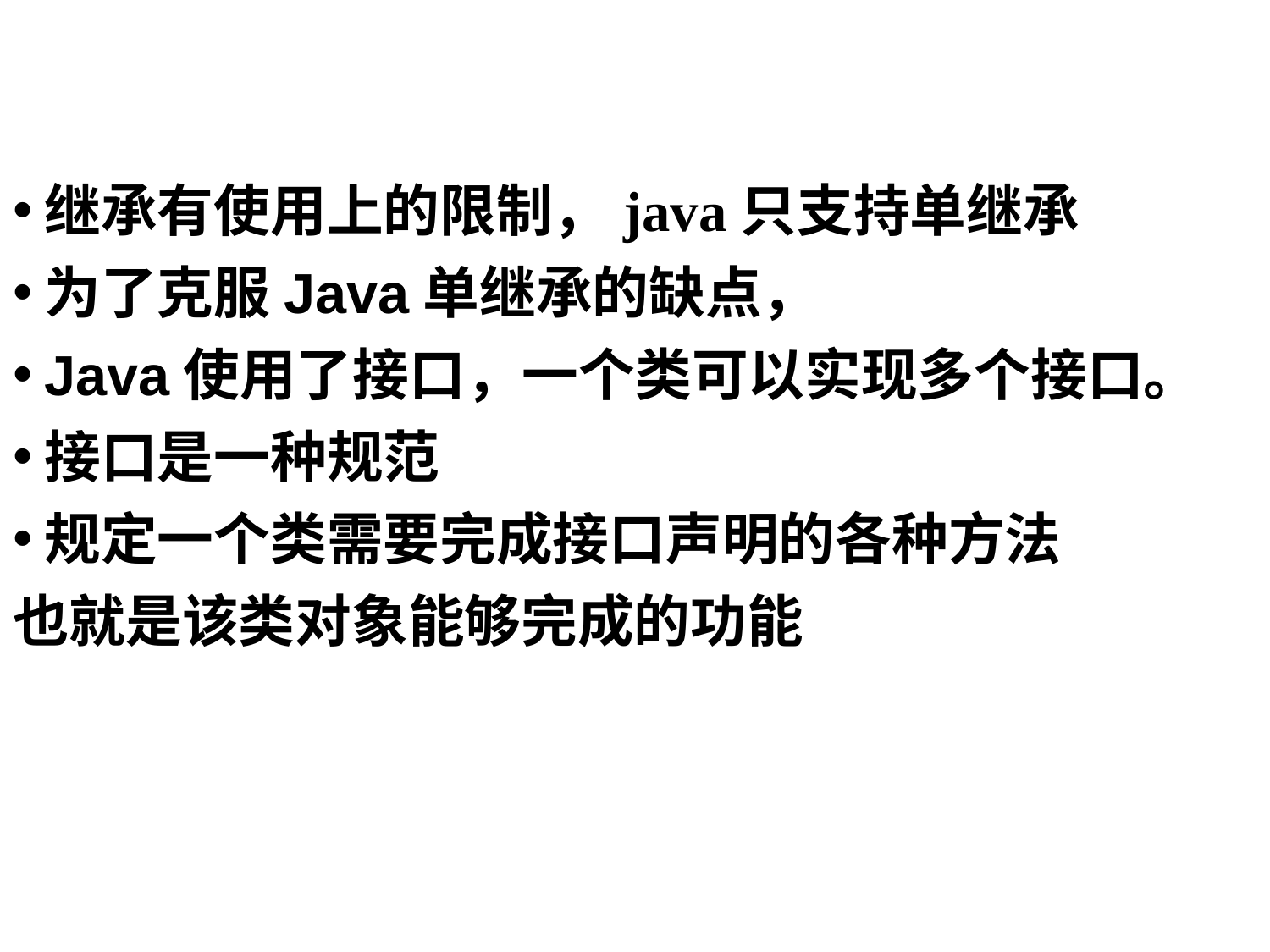

继承有使用上的限制，java只支持单继承
为了克服Java单继承的缺点，
Java使用了接口，一个类可以实现多个接口。
接口是一种规范
规定一个类需要完成接口声明的各种方法
也就是该类对象能够完成的功能